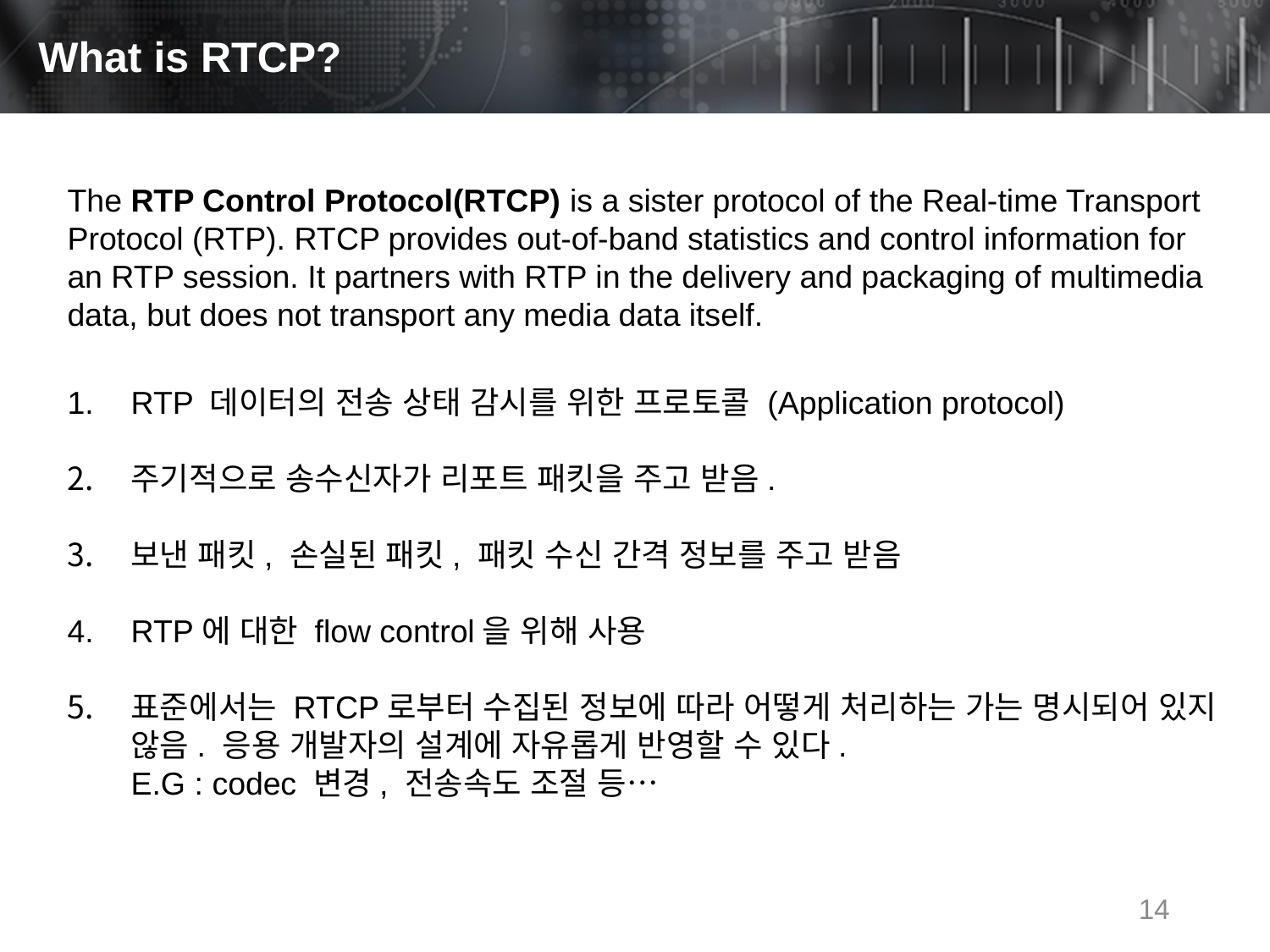

# What is RTCP?
The RTP Control Protocol(RTCP) is a sister protocol of the Real-time Transport Protocol (RTP). RTCP provides out-of-band statistics and control information for an RTP session. It partners with RTP in the delivery and packaging of multimedia data, but does not transport any media data itself.
RTP 데이터의 전송 상태 감시를 위한 프로토콜 (Application protocol)

주기적으로 송수신자가 리포트 패킷을 주고 받음.

보낸 패킷, 손실된 패킷, 패킷 수신 간격 정보를 주고 받음

RTP에 대한 flow control을 위해 사용

표준에서는 RTCP로부터 수집된 정보에 따라 어떻게 처리하는 가는 명시되어 있지 않음. 응용 개발자의 설계에 자유롭게 반영할 수 있다.
E.G : codec 변경, 전송속도 조절 등…
14